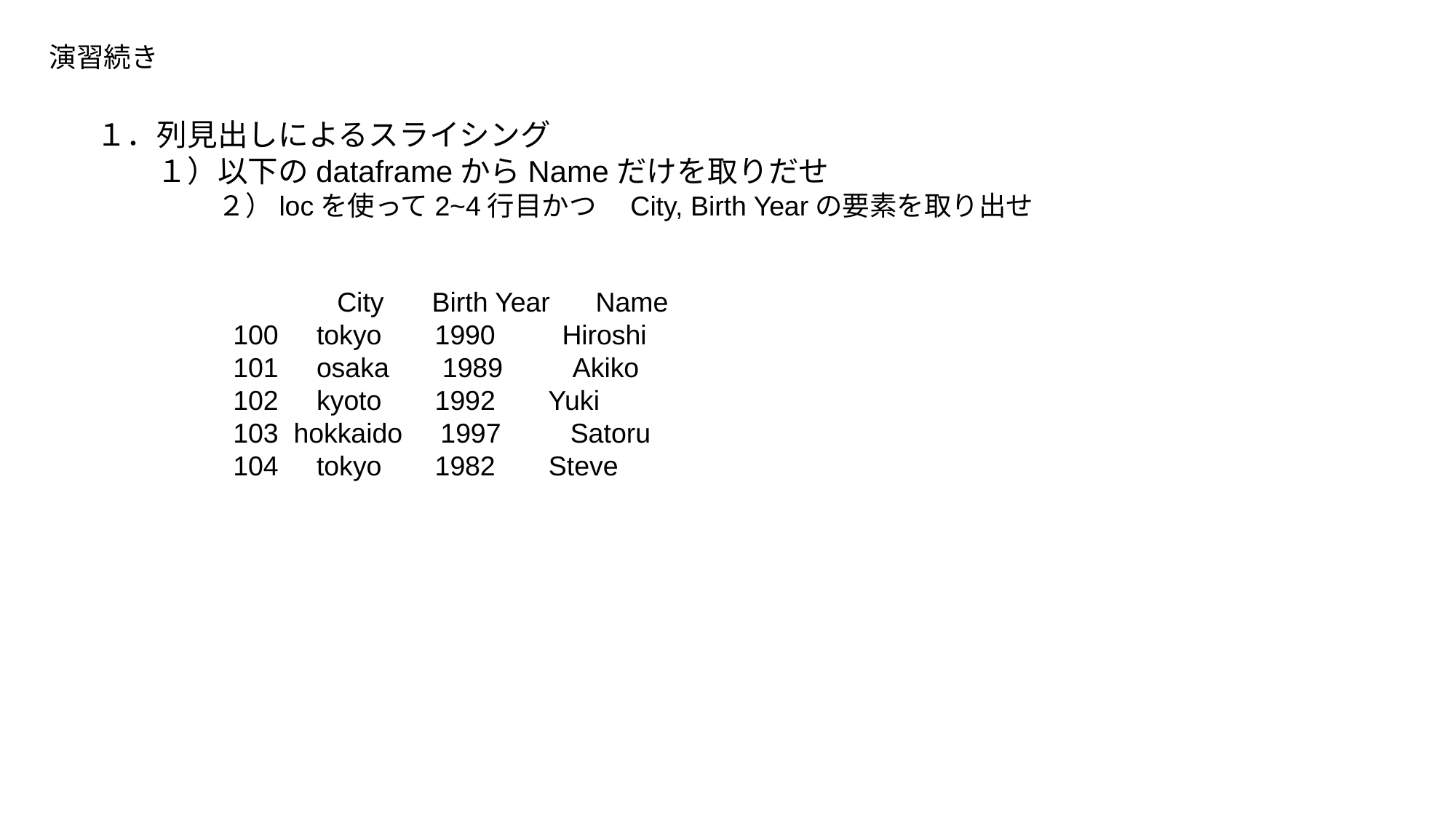

演習続き
１．列見出しによるスライシング
　　１）以下のdataframeからNameだけを取りだせ
	 ２）locを使って2~4行目かつ　City, Birth Yearの要素を取り出せ

　　　     City 　Birth Year      Name
  100     tokyo       1990 　   Hiroshi
  101     osaka       1989   　 Akiko
  102     kyoto       1992       Yuki
  103  hokkaido     1997   　 Satoru
  104     tokyo       1982       Steve